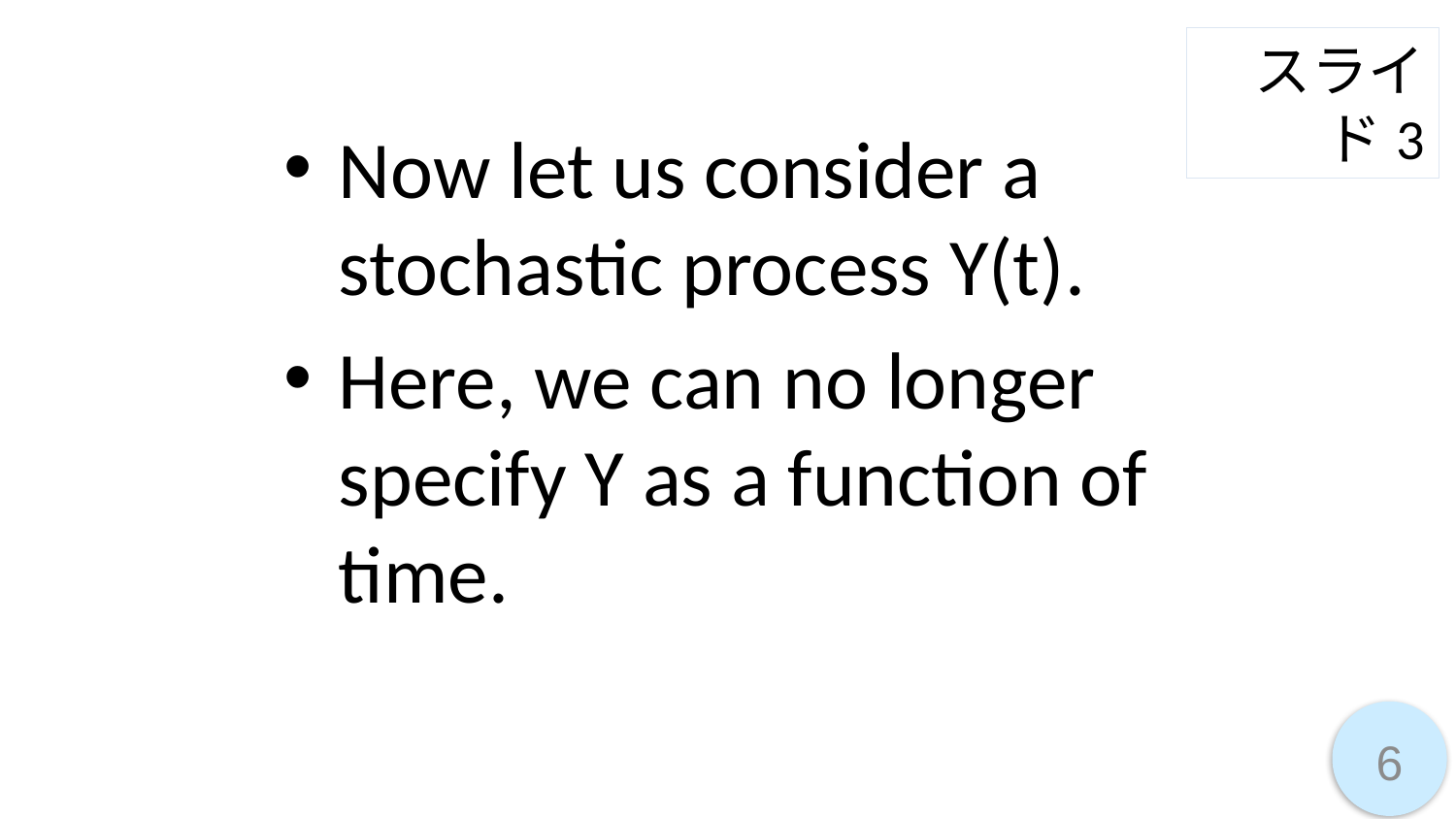

スライド3
Now let us consider a stochastic process Y(t).
Here, we can no longer specify Y as a function of time.
6